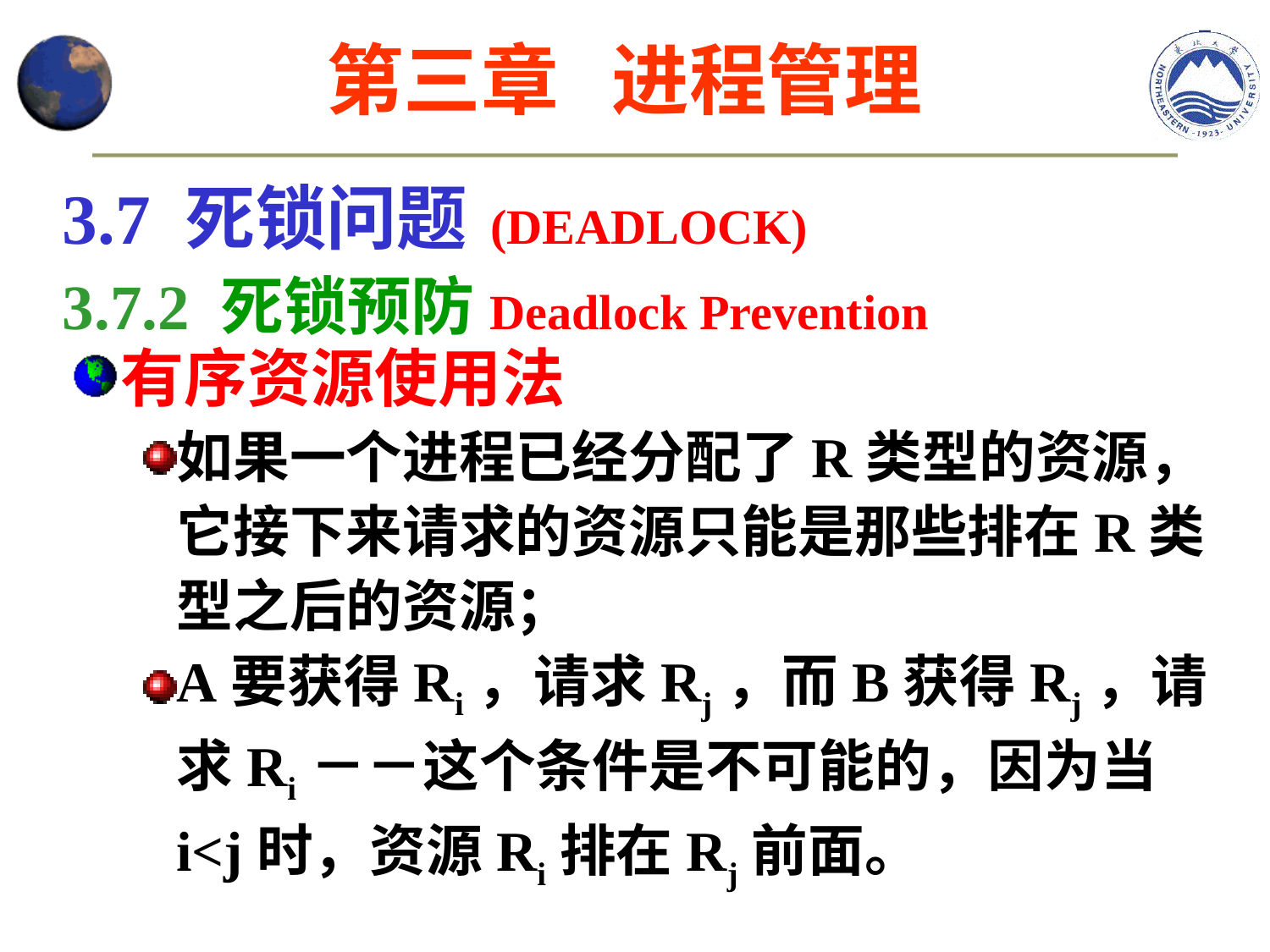

第三章   进程管理
3.7 死锁问题 (DEADLOCK)
3.7.2 死锁预防Deadlock Prevention
有序资源使用法
如果一个进程已经分配了R类型的资源，它接下来请求的资源只能是那些排在R类型之后的资源；
A要获得Ri，请求Rj，而B获得Rj，请求Ri－－这个条件是不可能的，因为当i<j时，资源Ri排在Rj前面。